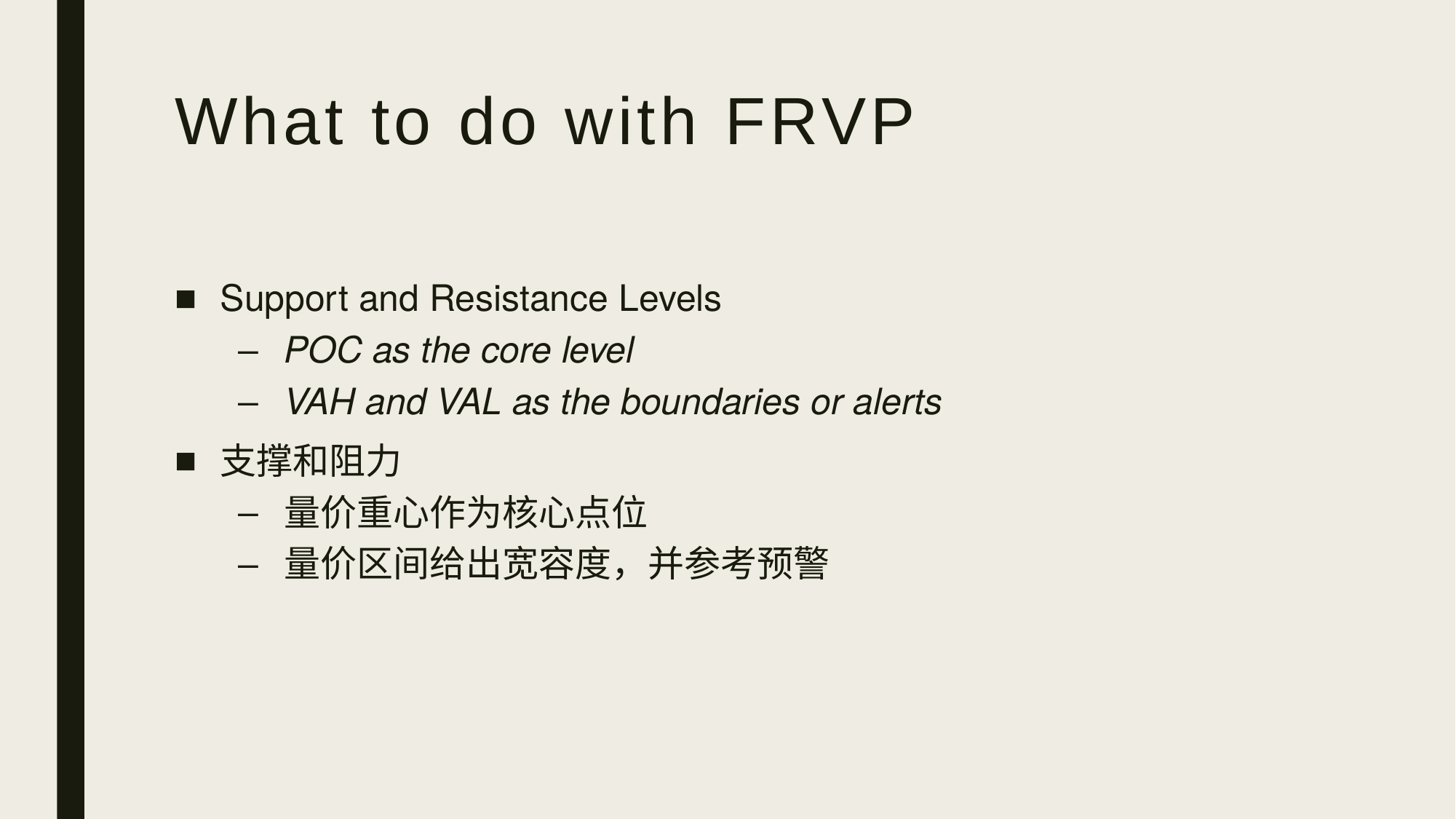

# What to do with FRVP
Support and Resistance Levels
POC as the core level
VAH and VAL as the boundaries or alerts
支撑和阻力
量价重心作为核心点位
量价区间给出宽容度，并参考预警